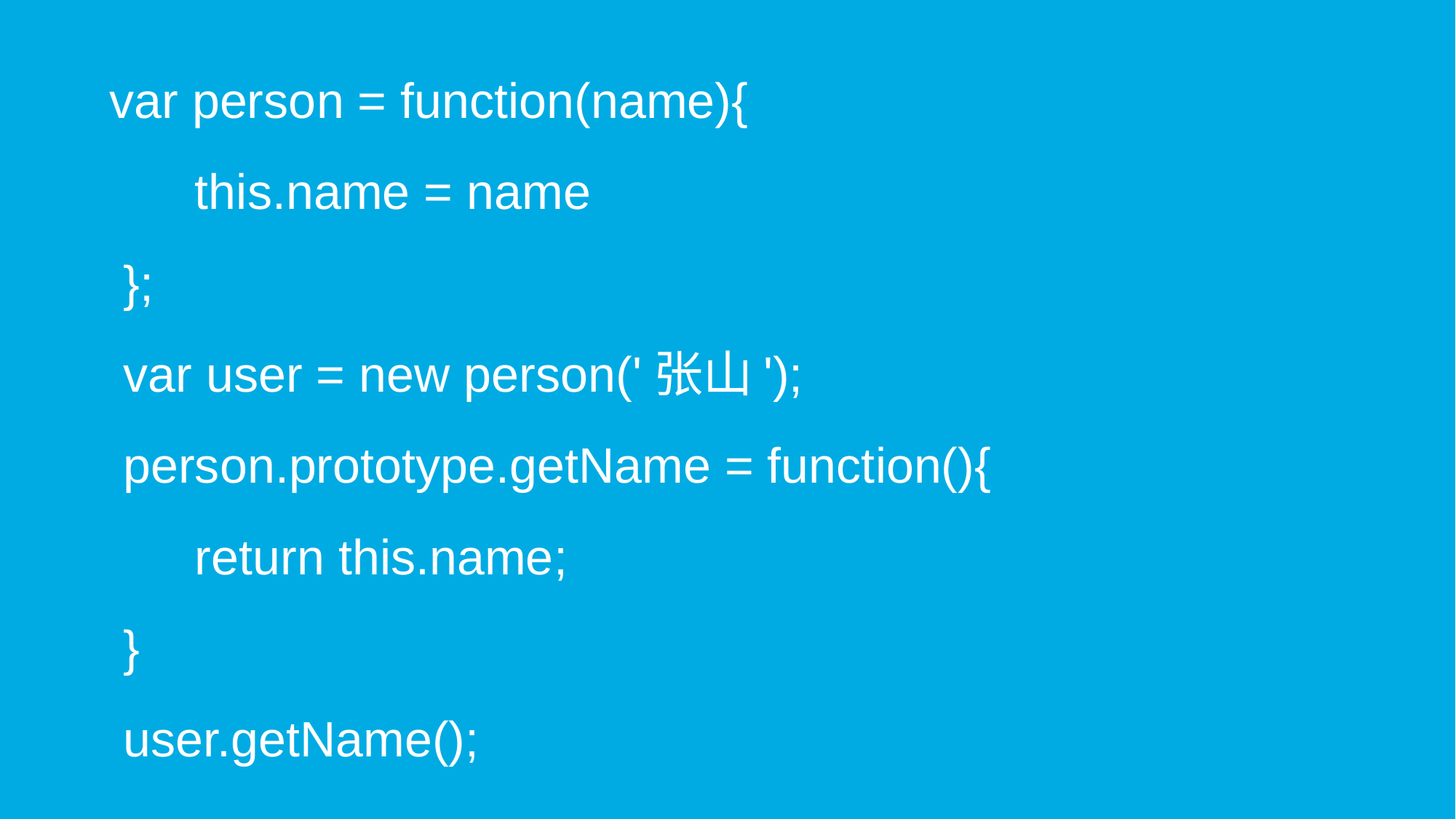

var person = function(name){
	this.name = name
  };
  var user = new person('张山');
  person.prototype.getName = function(){
	return this.name;
  }
  user.getName();